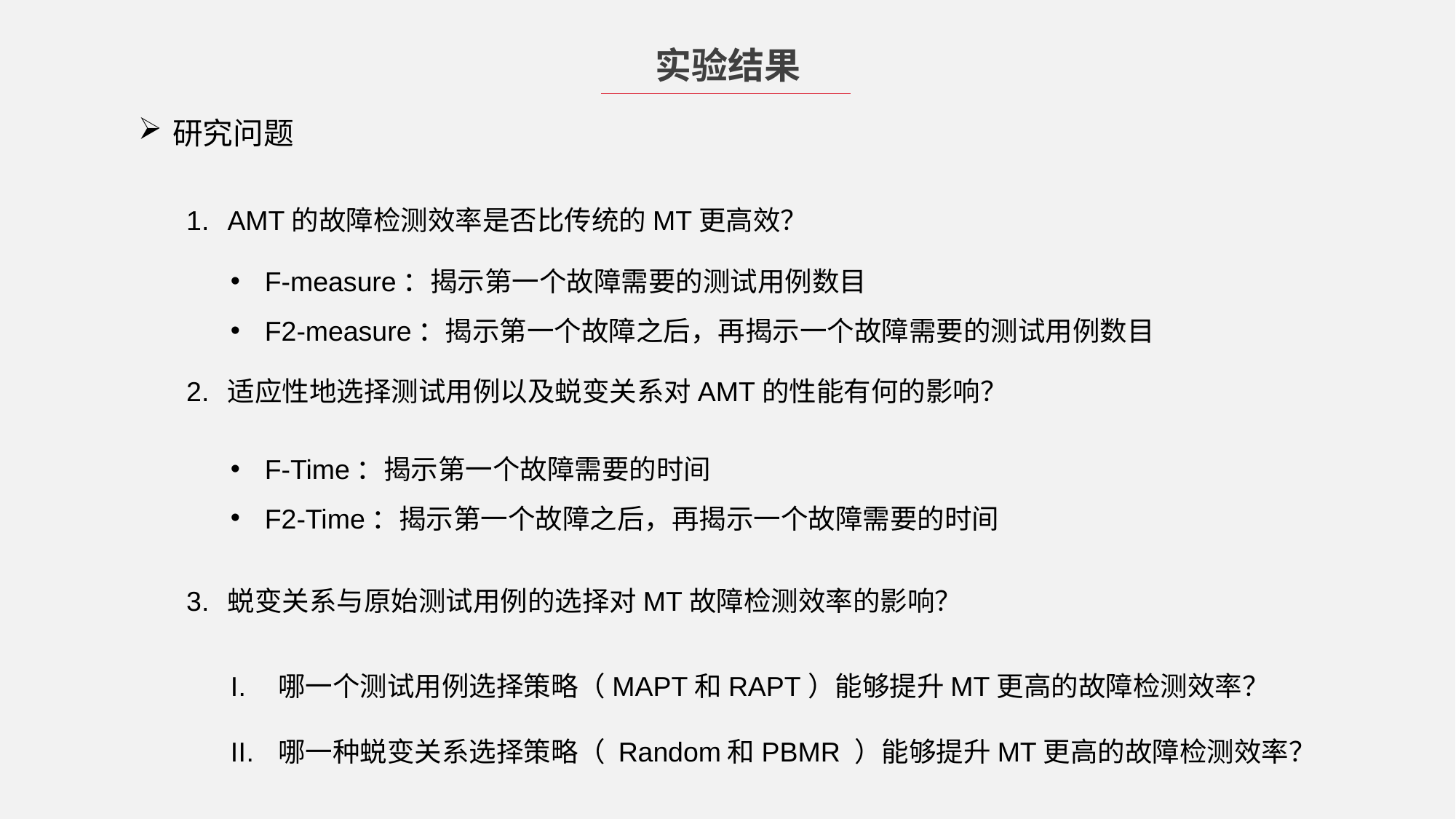

实验结果
研究问题
AMT的故障检测效率是否比传统的MT更高效？
F-measure：揭示第一个故障需要的测试用例数目
F2-measure：揭示第一个故障之后，再揭示一个故障需要的测试用例数目
适应性地选择测试用例以及蜕变关系对AMT的性能有何的影响？
F-Time：揭示第一个故障需要的时间
F2-Time：揭示第一个故障之后，再揭示一个故障需要的时间
蜕变关系与原始测试用例的选择对MT故障检测效率的影响？
哪一个测试用例选择策略（MAPT和RAPT）能够提升MT更高的故障检测效率？
哪一种蜕变关系选择策略（ Random和PBMR ）能够提升MT更高的故障检测效率？